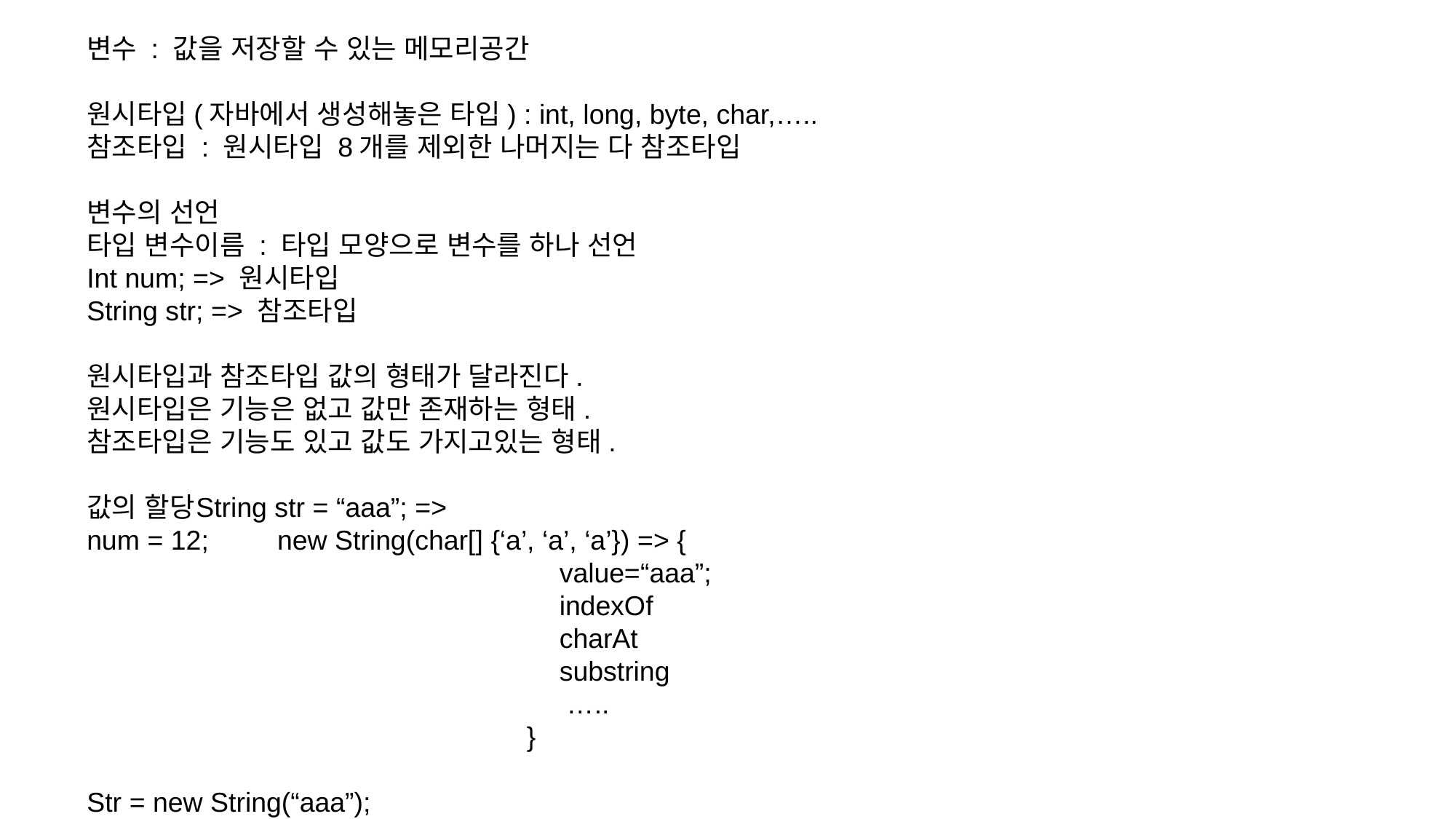

변수 : 값을 저장할 수 있는 메모리공간

원시타입(자바에서 생성해놓은 타입) : int, long, byte, char,…..
참조타입 : 원시타입 8개를 제외한 나머지는 다 참조타입

변수의 선언
타입 변수이름 : 타입 모양으로 변수를 하나 선언
Int num; => 원시타입
String str; => 참조타입

원시타입과 참조타입 값의 형태가 달라진다.
원시타입은 기능은 없고 값만 존재하는 형태.
참조타입은 기능도 있고 값도 가지고있는 형태.

값의 할당	String str = “aaa”; =>
num = 12;         new String(char[] {‘a’, ‘a’, ‘a’}) => {
		        	                   value=“aaa”;
			                   indexOf
		      	                   charAt
			                   substring
			                    …..
		                             }

Str = new String(“aaa”);